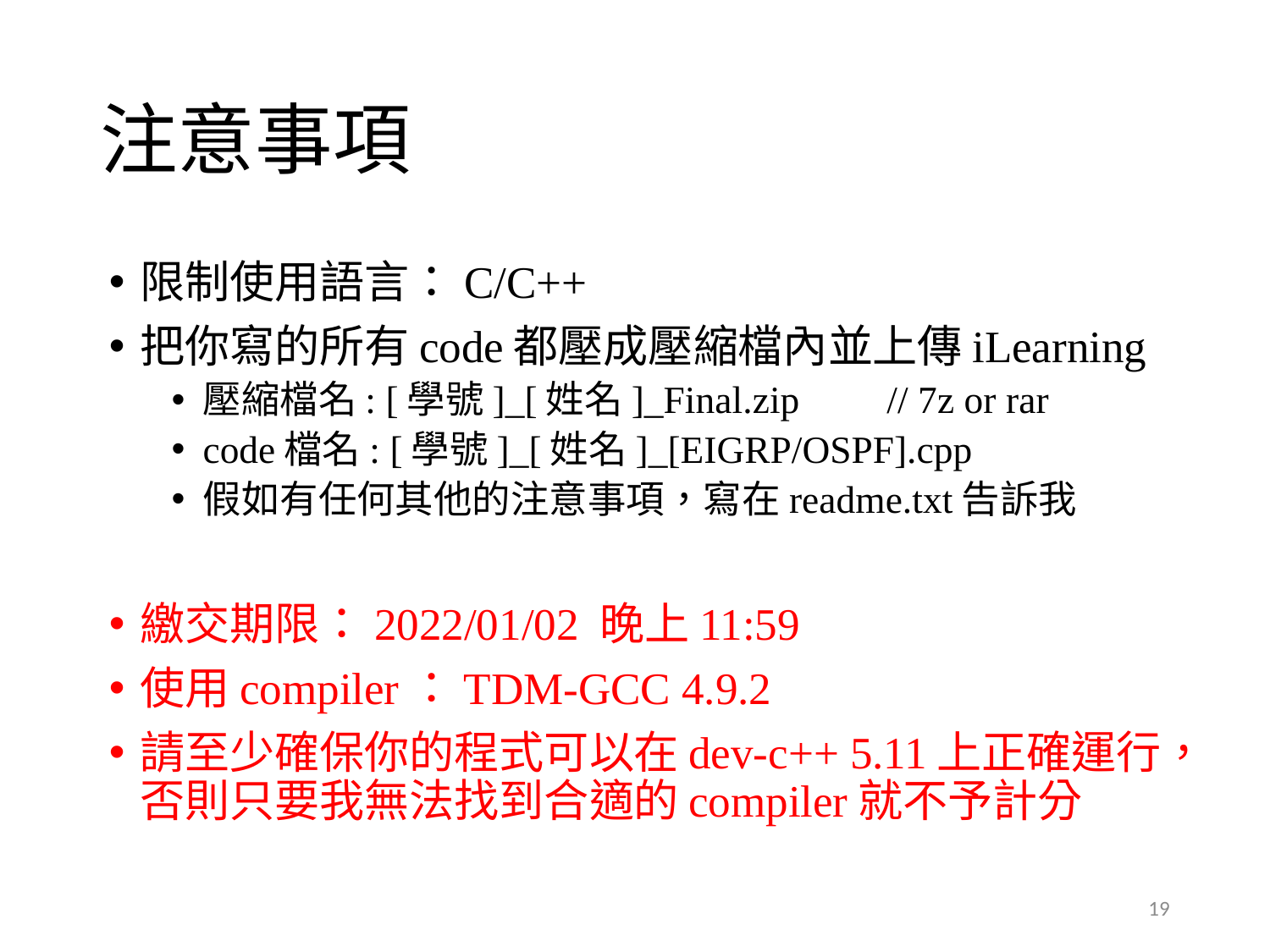

# 注意事項
限制使用語言：C/C++
把你寫的所有code都壓成壓縮檔內並上傳iLearning
壓縮檔名: [學號]_[姓名]_Final.zip         // 7z or rar
code檔名: [學號]_[姓名]_[EIGRP/OSPF].cpp
假如有任何其他的注意事項，寫在readme.txt告訴我

繳交期限：2022/01/02 晚上11:59
使用compiler：TDM-GCC 4.9.2
請至少確保你的程式可以在dev-c++ 5.11上正確運行，否則只要我無法找到合適的compiler就不予計分

19